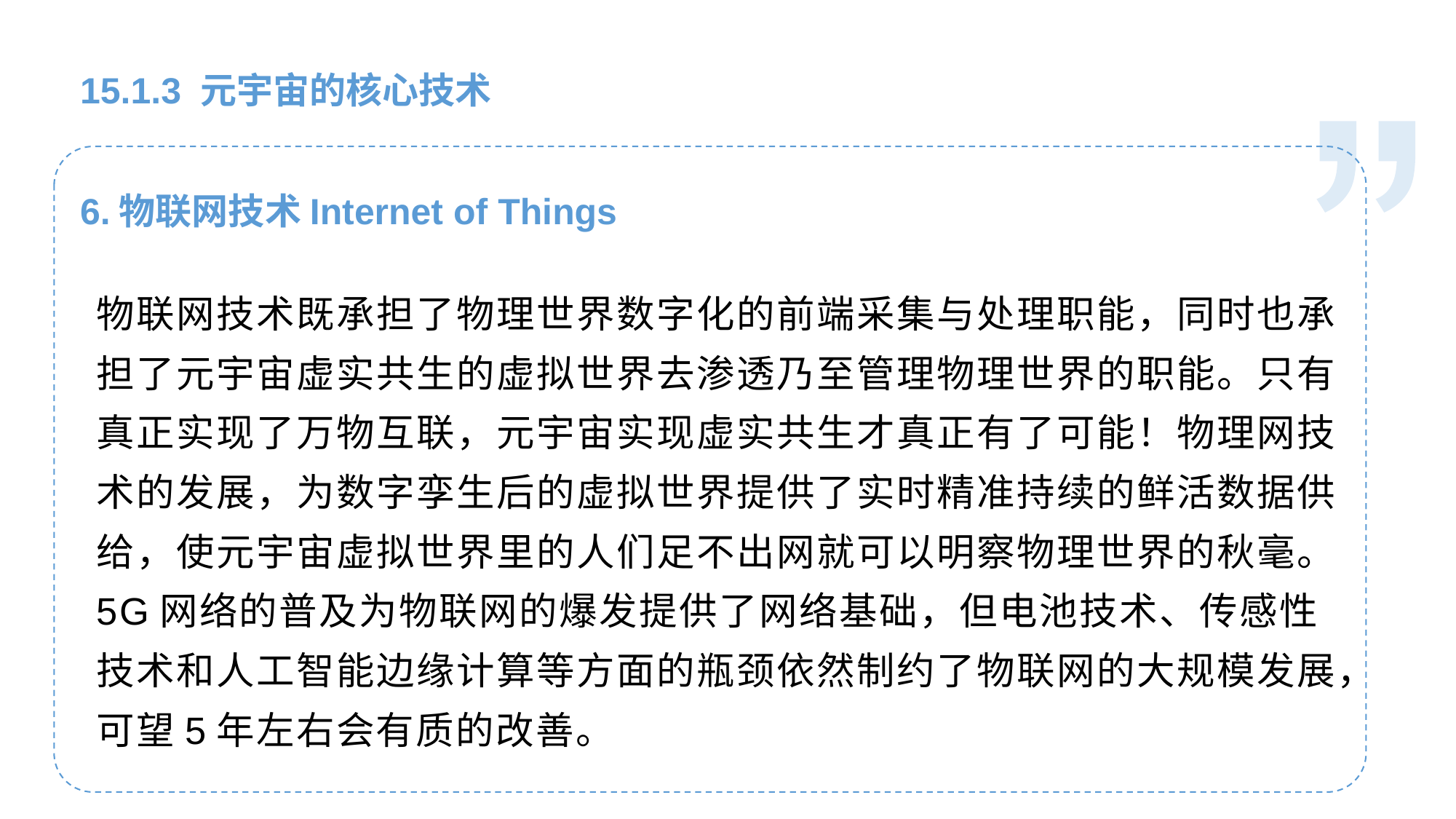

人工智能基础
15.1.3 元宇宙的核心技术

6.物联网技术Internet of Things
物联网技术既承担了物理世界数字化的前端采集与处理职能，同时也承担了元宇宙虚实共生的虚拟世界去渗透乃至管理物理世界的职能。只有真正实现了万物互联，元宇宙实现虚实共生才真正有了可能！物理网技术的发展，为数字孪生后的虚拟世界提供了实时精准持续的鲜活数据供给，使元宇宙虚拟世界里的人们足不出网就可以明察物理世界的秋毫。5G网络的普及为物联网的爆发提供了网络基础，但电池技术、传感性技术和人工智能边缘计算等方面的瓶颈依然制约了物联网的大规模发展，可望5年左右会有质的改善。